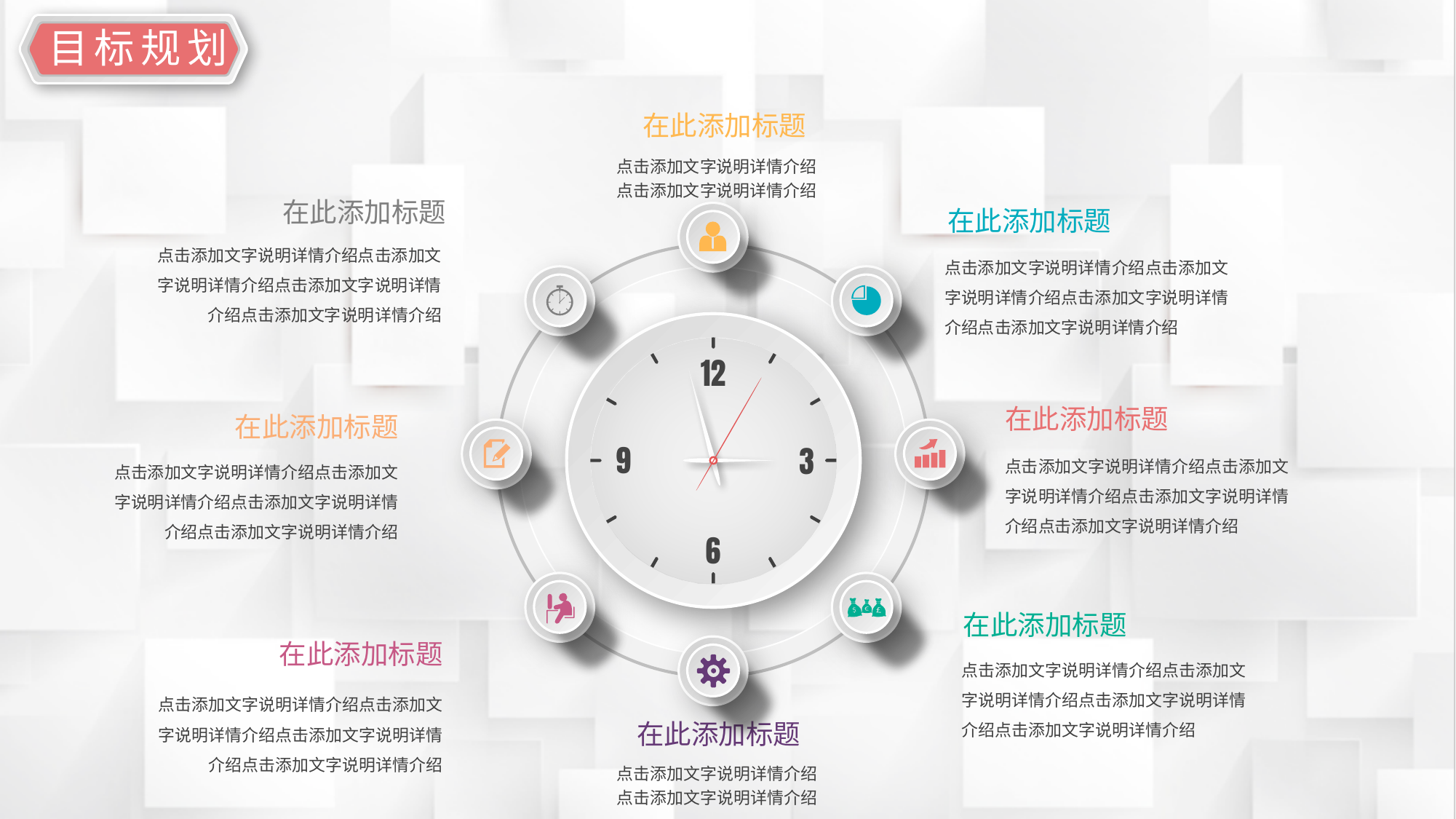

延迟符

目标规划
在此添加标题
点击添加文字说明详情介绍点击添加文字说明详情介绍
在此添加标题

在此添加标题
点击添加文字说明详情介绍点击添加文字说明详情介绍点击添加文字说明详情介绍点击添加文字说明详情介绍

点击添加文字说明详情介绍点击添加文字说明详情介绍点击添加文字说明详情介绍点击添加文字说明详情介绍

12

9
3

6
在此添加标题
在此添加标题

点击添加文字说明详情介绍点击添加文字说明详情介绍点击添加文字说明详情介绍点击添加文字说明详情介绍

点击添加文字说明详情介绍点击添加文字说明详情介绍点击添加文字说明详情介绍点击添加文字说明详情介绍

在此添加标题

在此添加标题
点击添加文字说明详情介绍点击添加文字说明详情介绍点击添加文字说明详情介绍点击添加文字说明详情介绍

点击添加文字说明详情介绍点击添加文字说明详情介绍点击添加文字说明详情介绍点击添加文字说明详情介绍

在此添加标题
点击添加文字说明详情介绍点击添加文字说明详情介绍